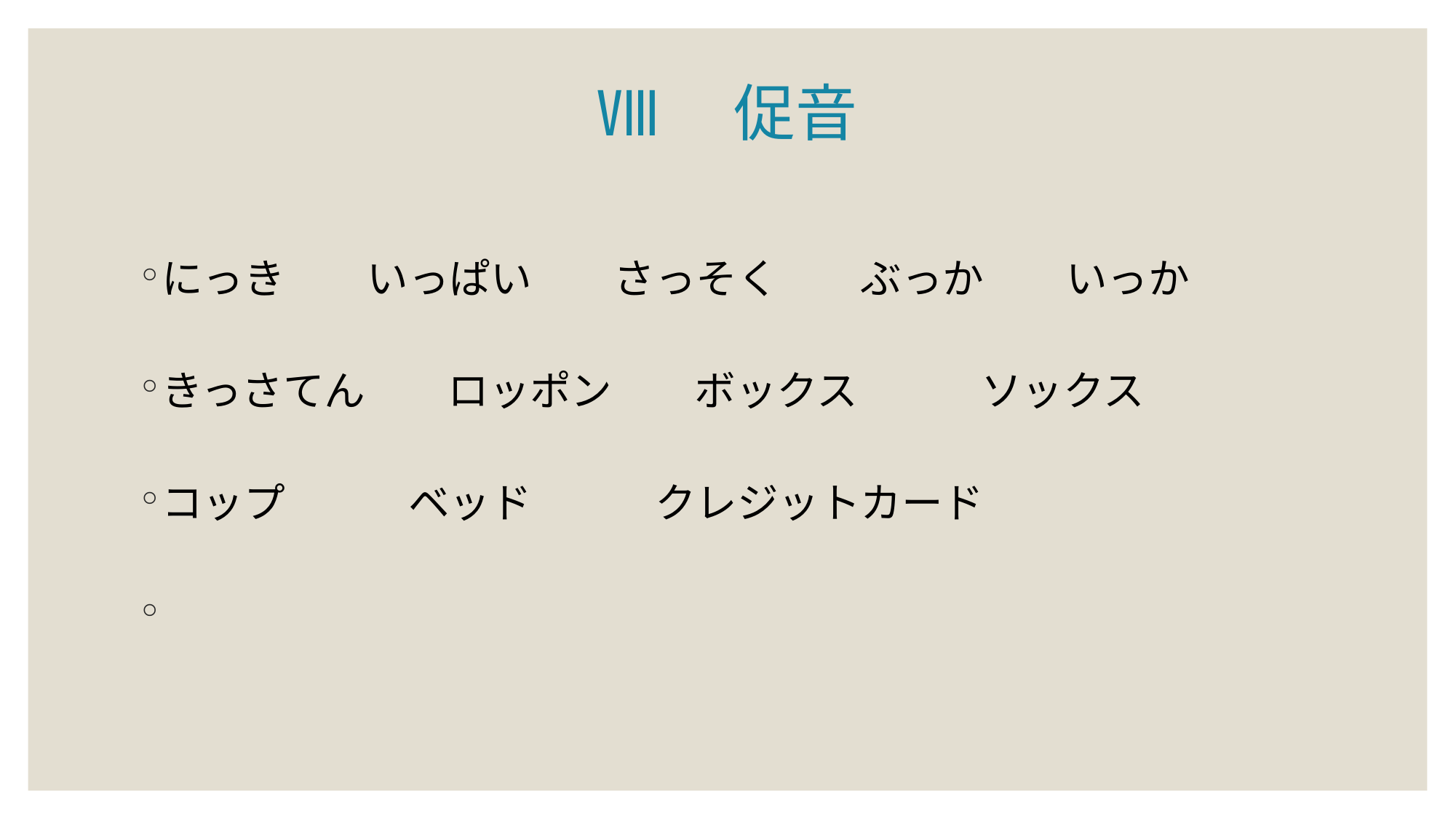

# Ⅷ　促音
にっき　　いっぱい　　さっそく　　ぶっか　　いっか
きっさてん　　ロッポン　　ボックス　　　ソックス
コップ　　　ベッド　　　クレジットカード